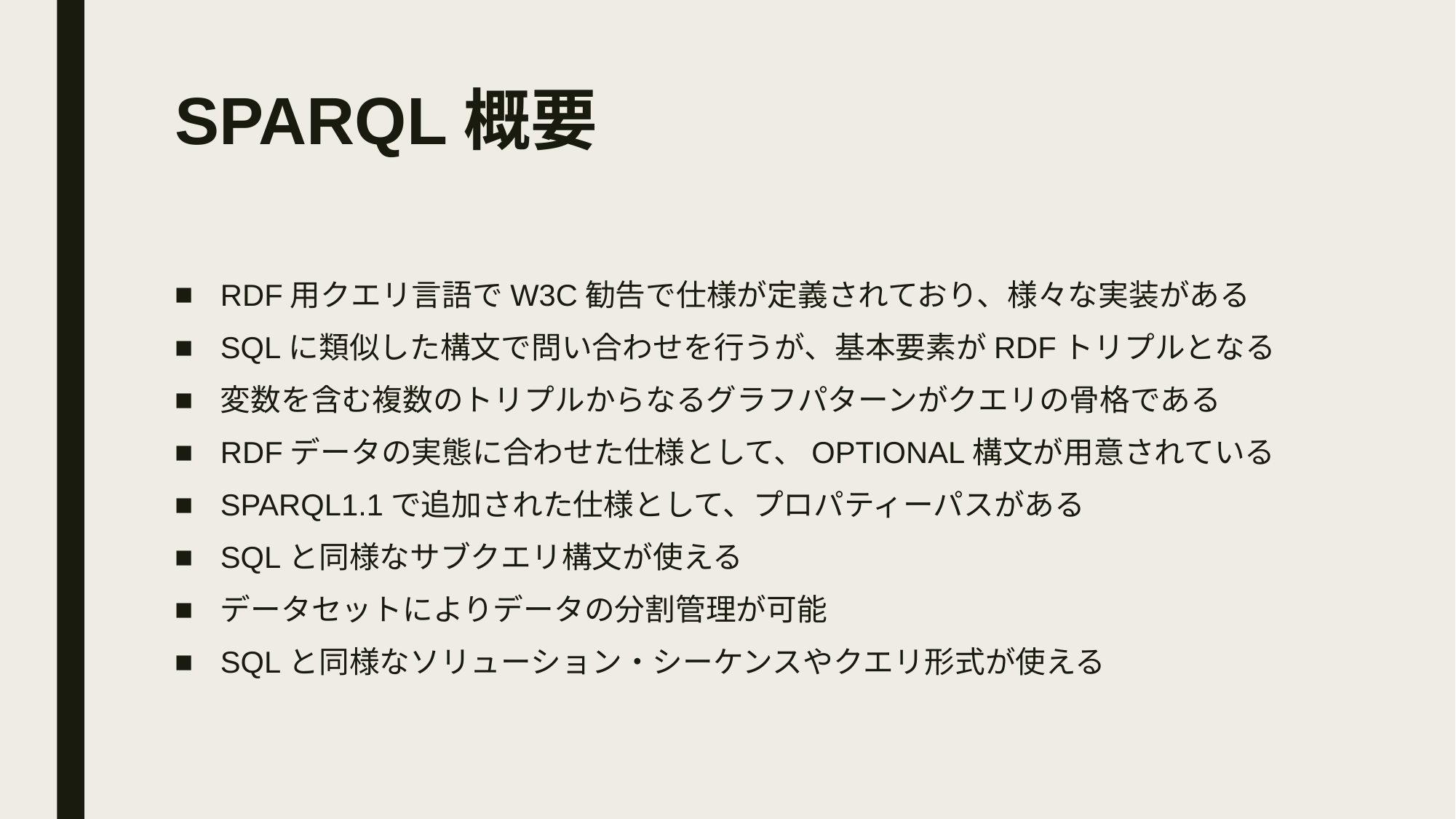

# SPARQL概要
RDF用クエリ言語でW3C勧告で仕様が定義されており、様々な実装がある
SQLに類似した構文で問い合わせを行うが、基本要素がRDFトリプルとなる
変数を含む複数のトリプルからなるグラフパターンがクエリの骨格である
RDFデータの実態に合わせた仕様として、OPTIONAL構文が用意されている
SPARQL1.1で追加された仕様として、プロパティーパスがある
SQLと同様なサブクエリ構文が使える
データセットによりデータの分割管理が可能
SQLと同様なソリューション・シーケンスやクエリ形式が使える